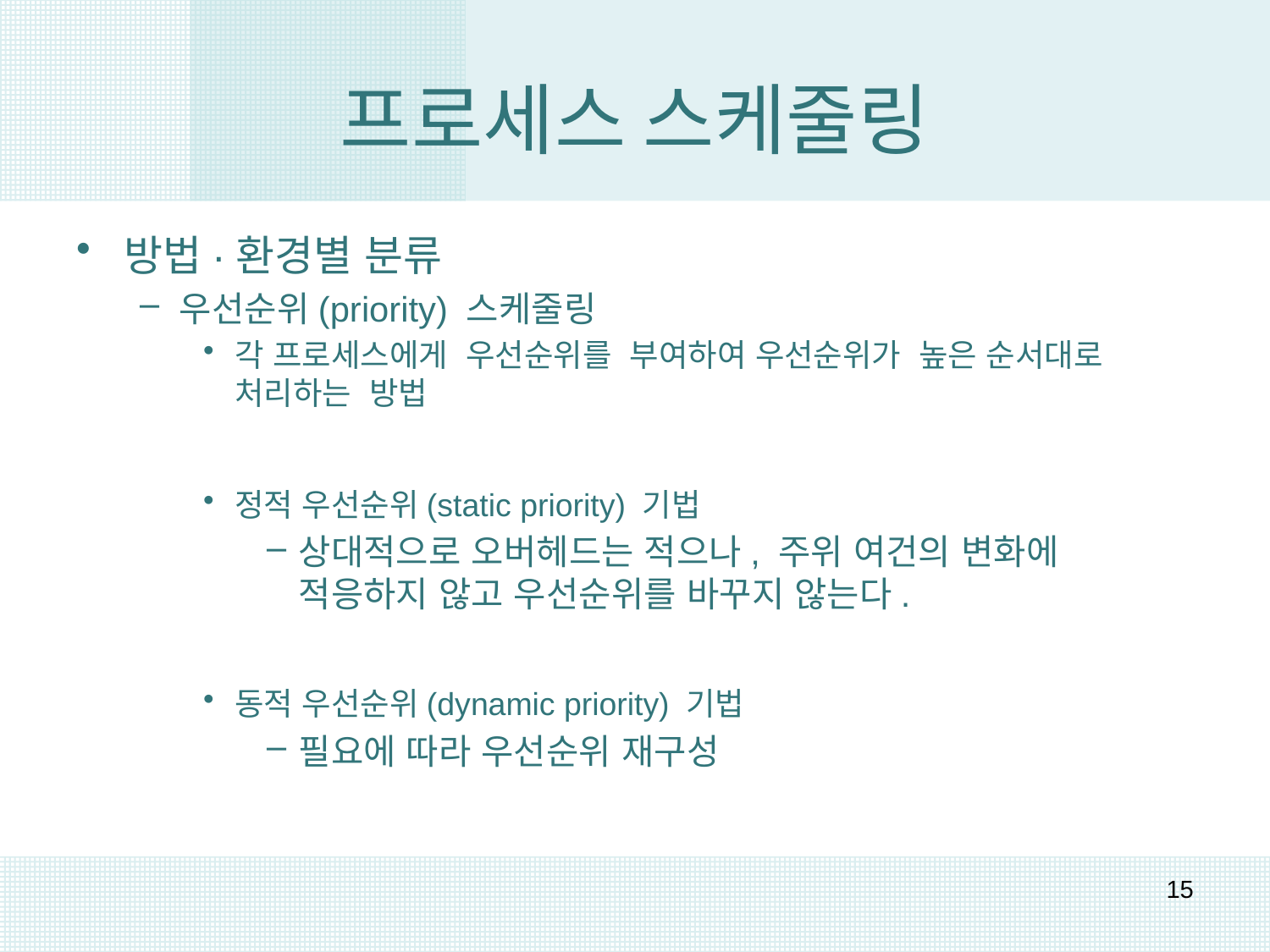

# 프로세스 스케줄링
방법·환경별 분류
우선순위(priority) 스케줄링
각 프로세스에게  우선순위를  부여하여 우선순위가  높은 순서대로 처리하는  방법

정적 우선순위(static priority) 기법
상대적으로 오버헤드는 적으나, 주위 여건의 변화에 적응하지 않고 우선순위를 바꾸지 않는다.

동적 우선순위(dynamic priority) 기법
필요에 따라 우선순위 재구성

15